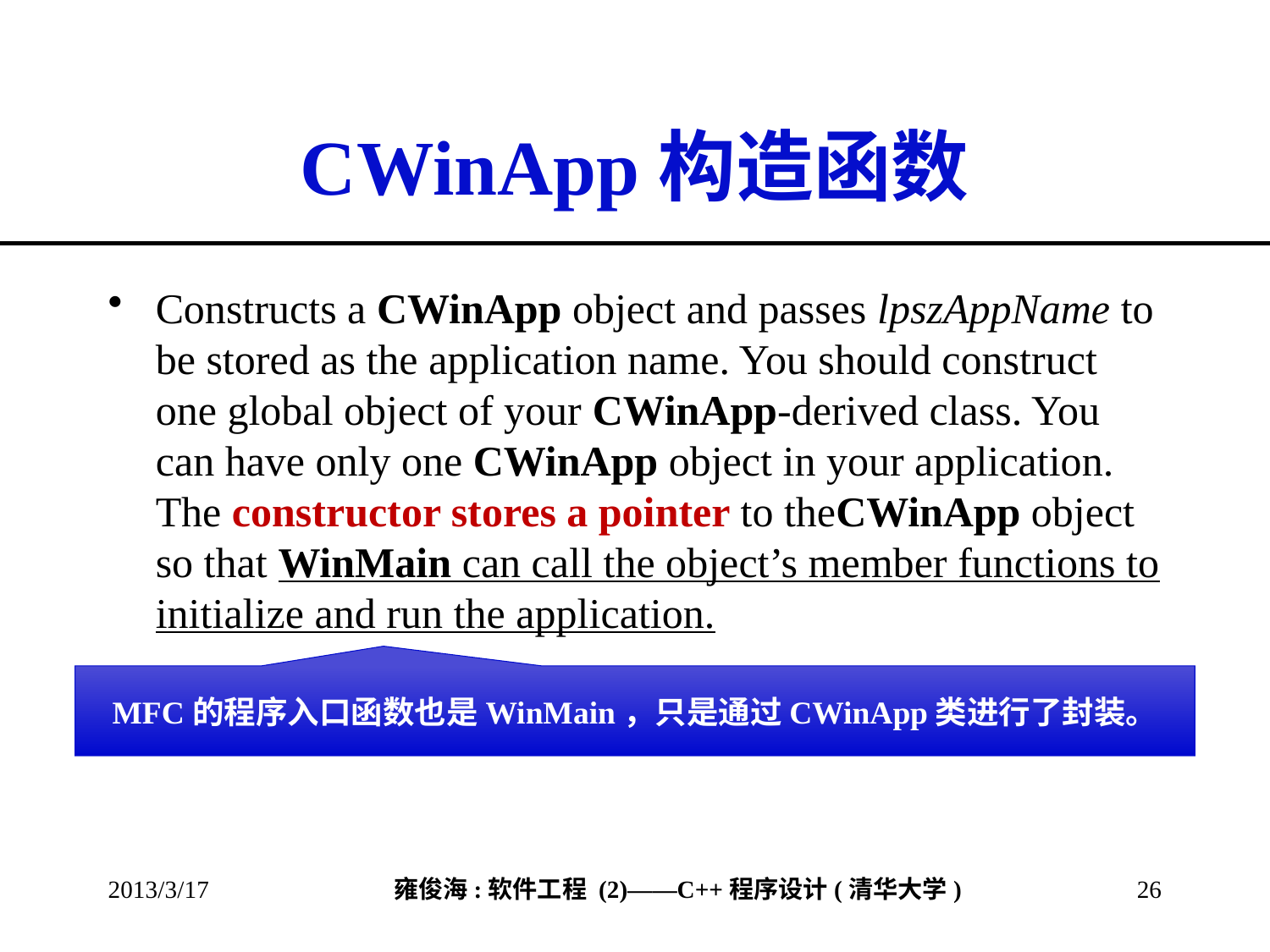

# CWinApp构造函数
Constructs a CWinApp object and passes lpszAppName to be stored as the application name. You should construct one global object of your CWinApp-derived class. You can have only one CWinApp object in your application. The constructor stores a pointer to theCWinApp object so that WinMain can call the object’s member functions to initialize and run the application.
MFC的程序入口函数也是WinMain，只是通过CWinApp类进行了封装。
2013/3/17
26